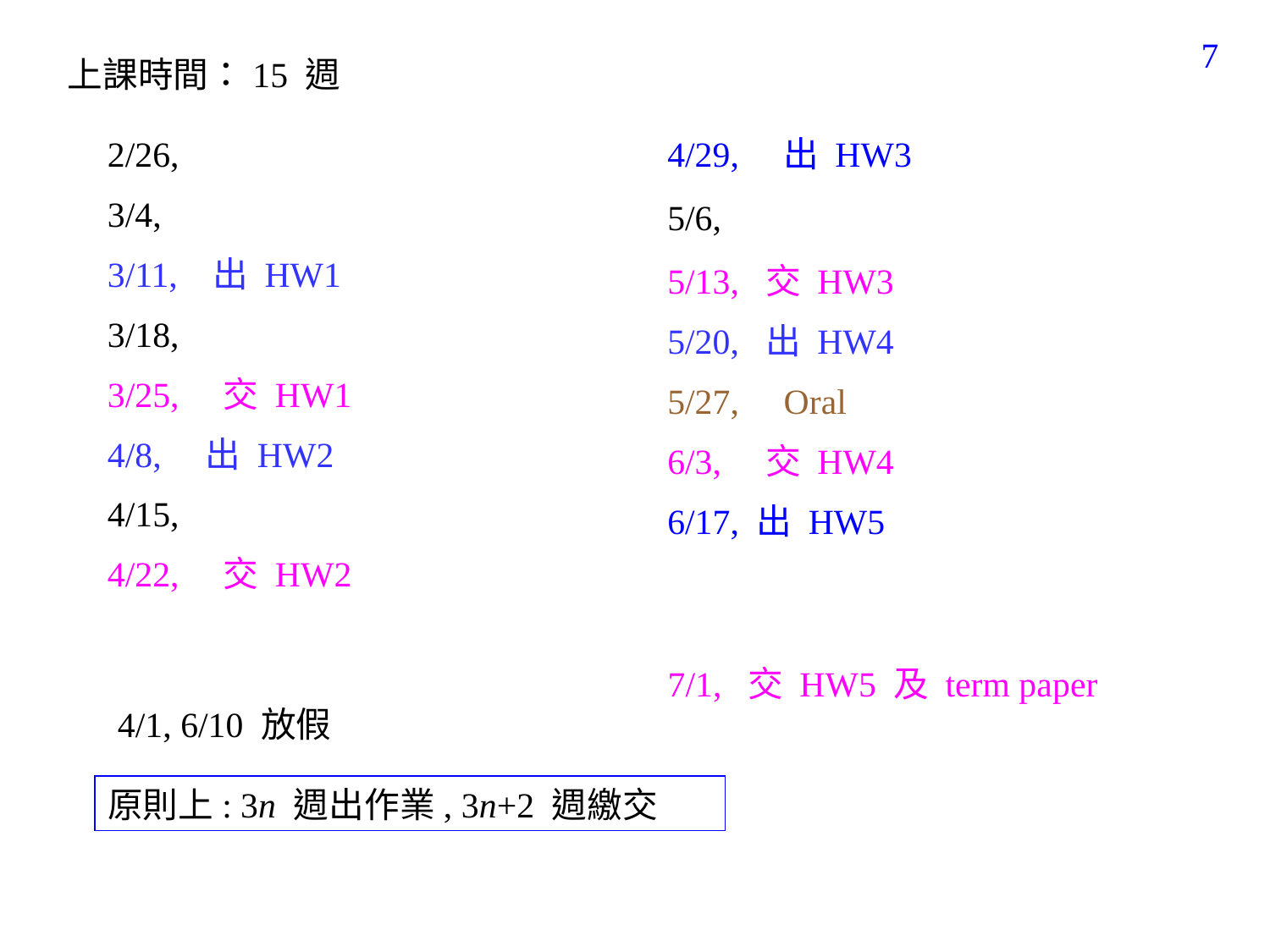

7
上課時間：15 週
2/26,
3/4,
3/11,   出 HW1
3/18,
3/25,    交 HW1
4/8,    出 HW2
4/15,
4/22,    交 HW2
4/29,    出 HW3
5/6,
5/13,  交 HW3
5/20,  出 HW4
5/27,     Oral
6/3,    交 HW4
6/17, 出 HW5
7/1,  交 HW5 及 term paper
4/1, 6/10 放假
原則上: 3n 週出作業, 3n+2 週繳交